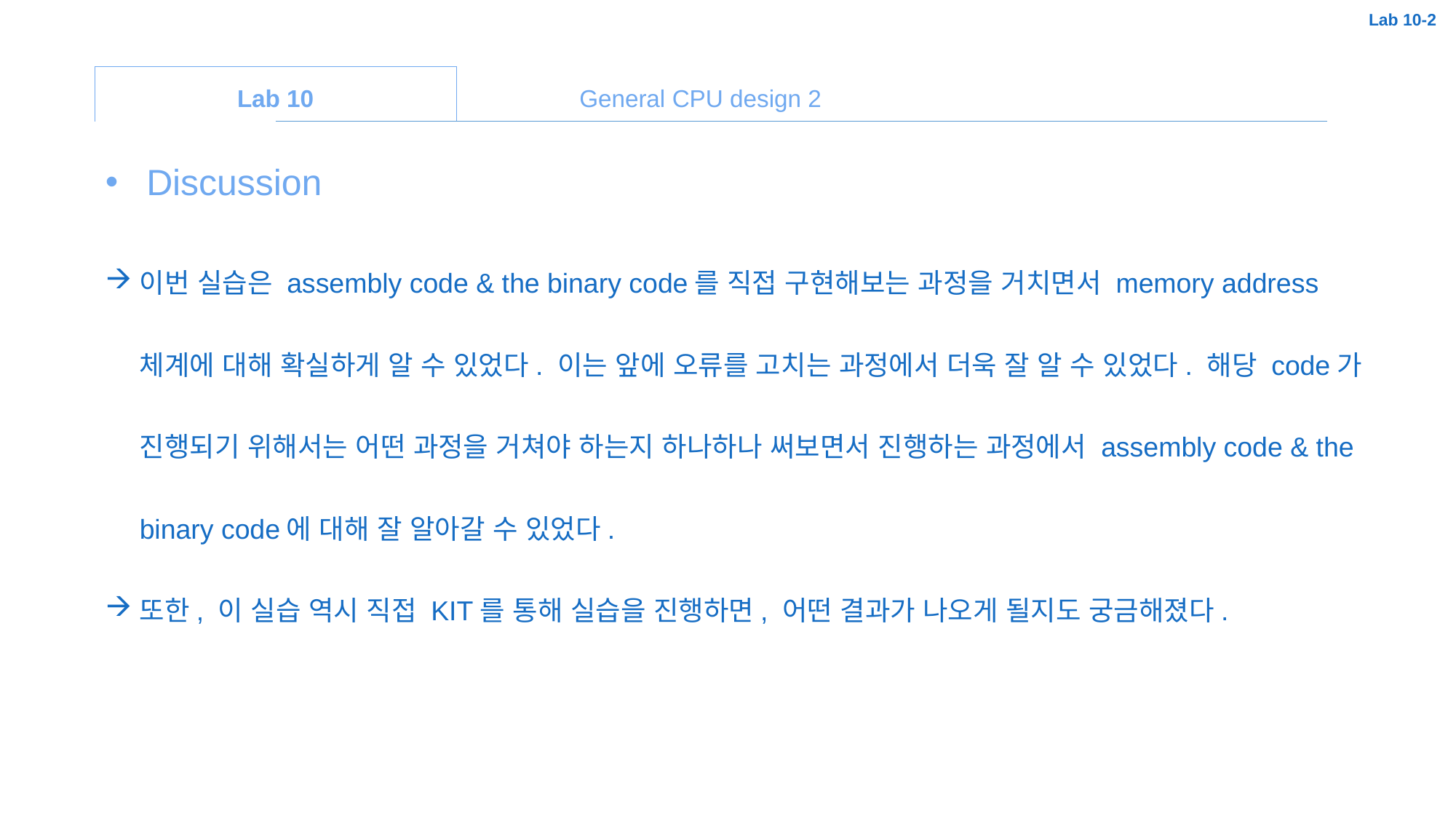

Lab 10-2

Lab 10
General CPU design 2
Discussion
이번 실습은 assembly code & the binary code를 직접 구현해보는 과정을 거치면서 memory address체계에 대해 확실하게 알 수 있었다. 이는 앞에 오류를 고치는 과정에서 더욱 잘 알 수 있었다. 해당 code가 진행되기 위해서는 어떤 과정을 거쳐야 하는지 하나하나 써보면서 진행하는 과정에서 assembly code & the binary code에 대해 잘 알아갈 수 있었다.
또한, 이 실습 역시 직접 KIT를 통해 실습을 진행하면, 어떤 결과가 나오게 될지도 궁금해졌다.